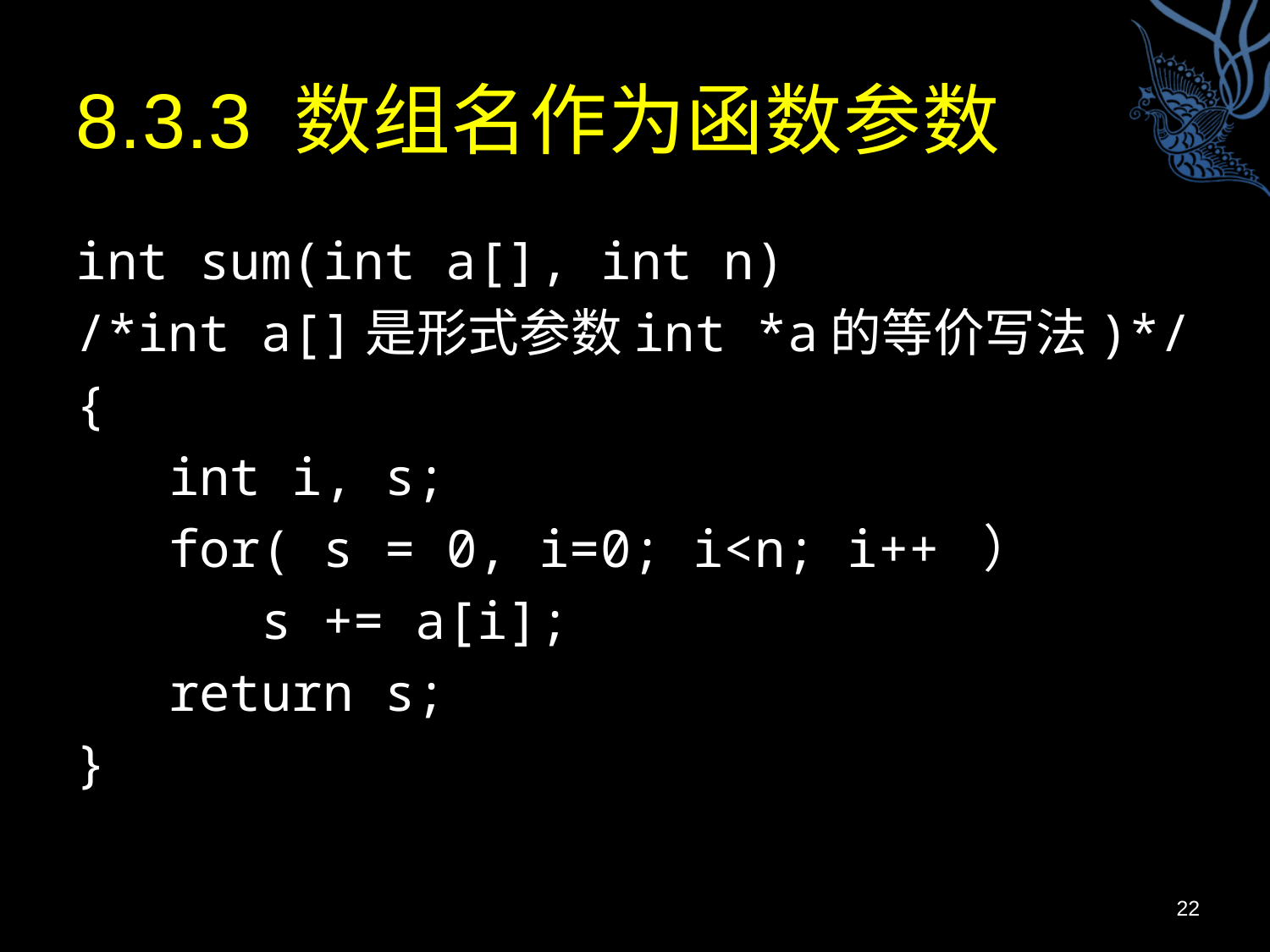

# 8.3.3 数组名作为函数参数
int sum(int a[], int n)
/*int a[]是形式参数int *a的等价写法)*/
{
   int i, s;
   for( s = 0, i=0; i<n; i++ ）
      s += a[i];
   return s;
}
22